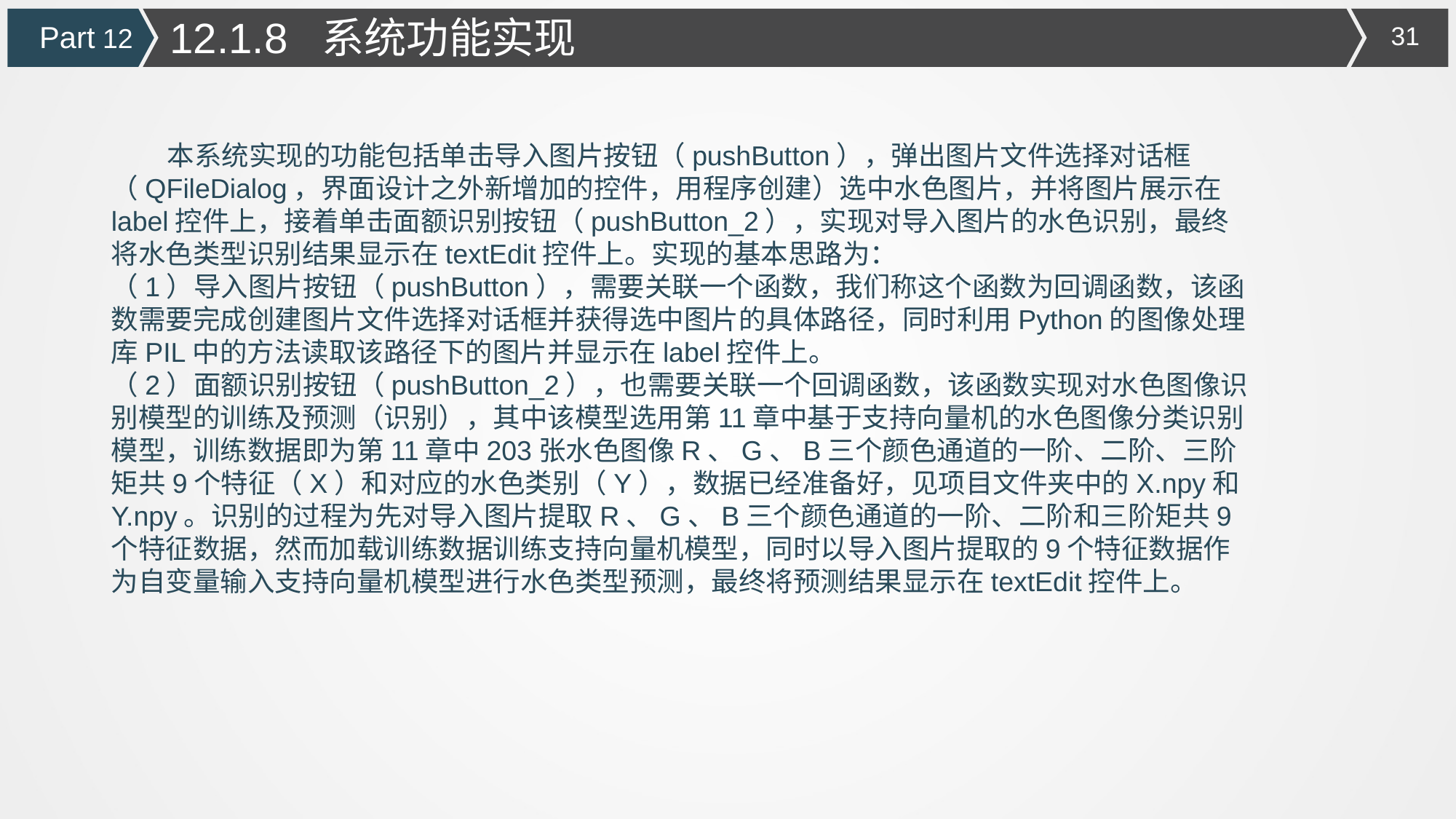

12.1.8  系统功能实现
Part 12
        本系统实现的功能包括单击导入图片按钮（pushButton），弹出图片文件选择对话框（QFileDialog，界面设计之外新增加的控件，用程序创建）选中水色图片，并将图片展示在label控件上，接着单击面额识别按钮（pushButton_2），实现对导入图片的水色识别，最终将水色类型识别结果显示在textEdit控件上。实现的基本思路为：
（1）导入图片按钮（pushButton），需要关联一个函数，我们称这个函数为回调函数，该函数需要完成创建图片文件选择对话框并获得选中图片的具体路径，同时利用Python的图像处理库PIL中的方法读取该路径下的图片并显示在label控件上。
（2）面额识别按钮（pushButton_2），也需要关联一个回调函数，该函数实现对水色图像识别模型的训练及预测（识别），其中该模型选用第11章中基于支持向量机的水色图像分类识别模型，训练数据即为第11章中203张水色图像R、G、B三个颜色通道的一阶、二阶、三阶矩共9个特征（X）和对应的水色类别（Y），数据已经准备好，见项目文件夹中的X.npy和Y.npy。识别的过程为先对导入图片提取R、G、B三个颜色通道的一阶、二阶和三阶矩共9个特征数据，然而加载训练数据训练支持向量机模型，同时以导入图片提取的9个特征数据作为自变量输入支持向量机模型进行水色类型预测，最终将预测结果显示在textEdit控件上。